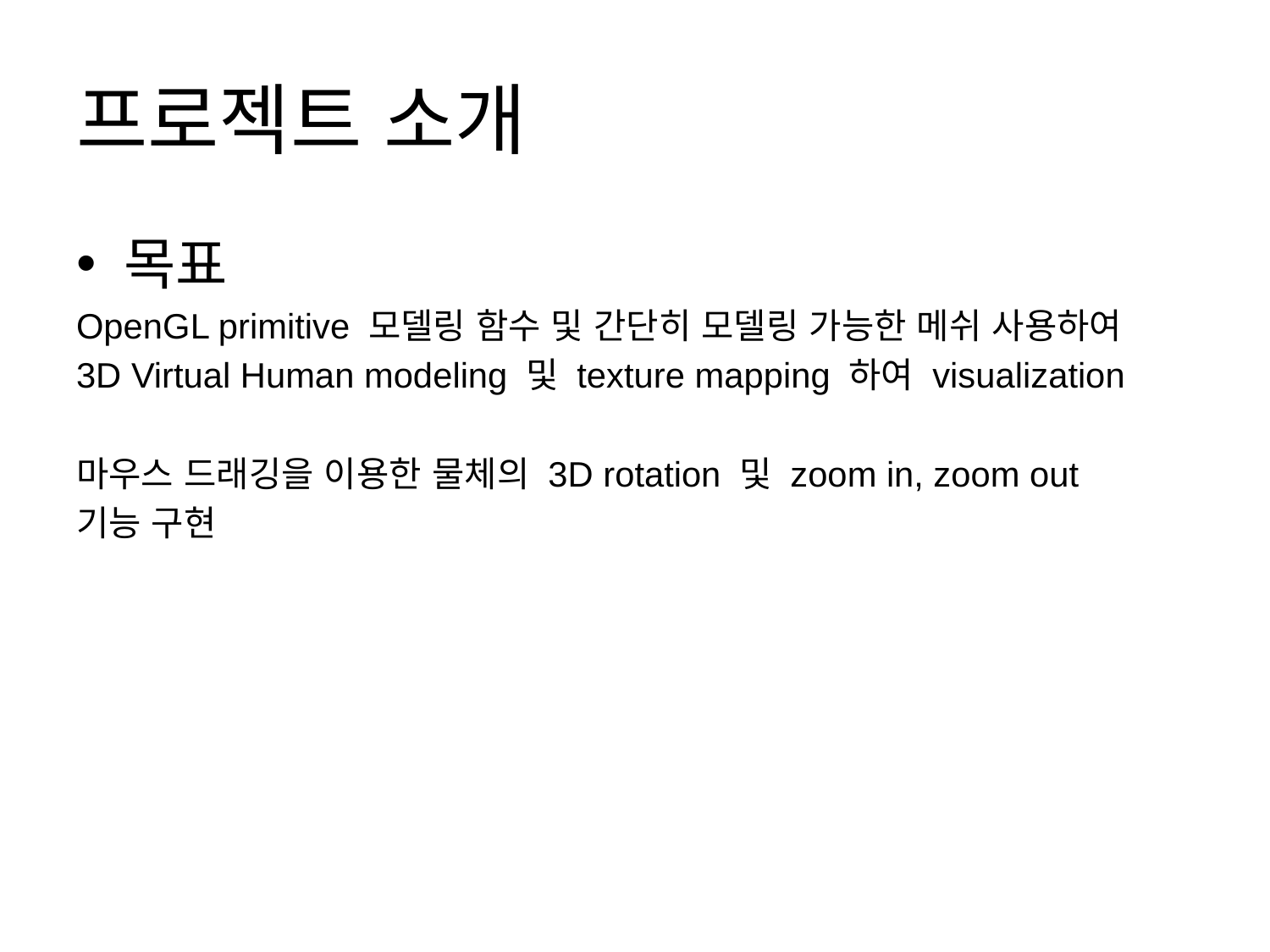

# 프로젝트 소개
목표
OpenGL primitive 모델링 함수 및 간단히 모델링 가능한 메쉬 사용하여
3D Virtual Human modeling 및 texture mapping 하여 visualization

마우스 드래깅을 이용한 물체의 3D rotation 및 zoom in, zoom out
기능 구현